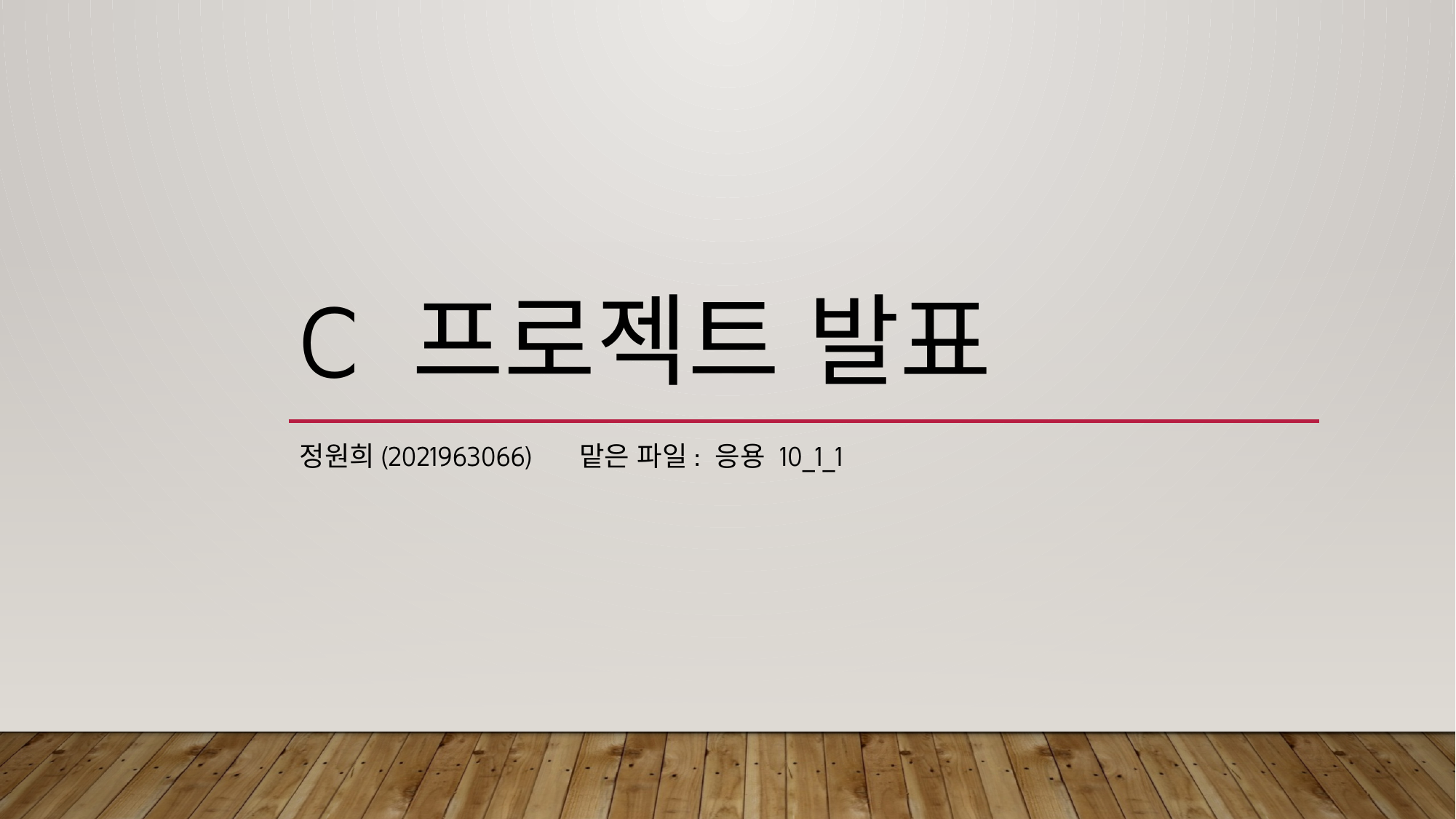

# C 프로젝트 발표
정원희(2021963066)     맡은 파일: 응용 10_1_1